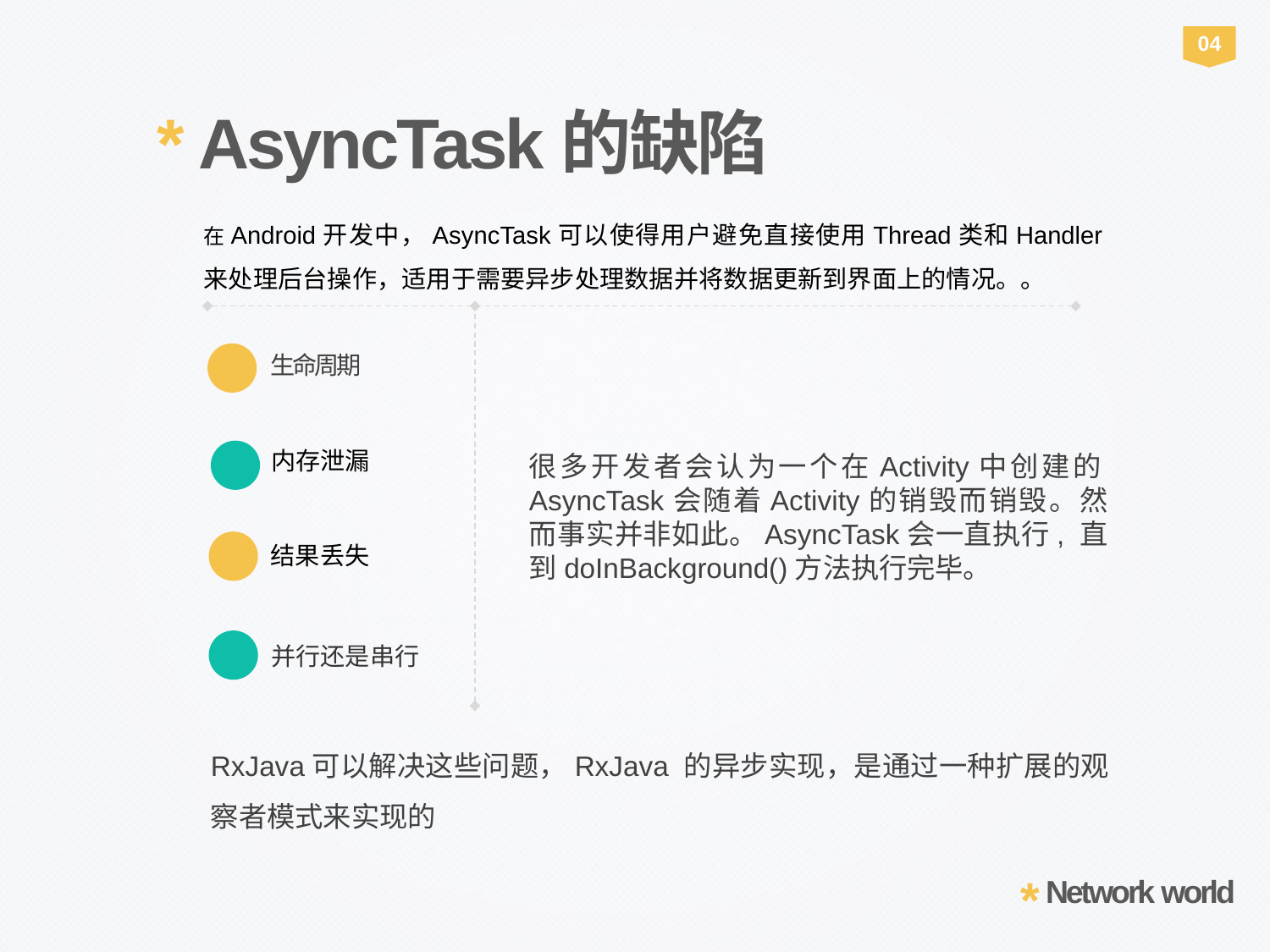

04
* AsyncTask的缺陷
在Android开发中，AsyncTask可以使得用户避免直接使用Thread类和Handler 来处理后台操作，适用于需要异步处理数据并将数据更新到界面上的情况。。

生命周期
内存泄漏

很多开发者会认为一个在Activity中创建的AsyncTask会随着Activity的销毁而销毁。然而事实并非如此。AsyncTask会一直执行, 直到doInBackground()方法执行完毕。

结果丢失

并行还是串行
RxJava可以解决这些问题，RxJava 的异步实现，是通过一种扩展的观察者模式来实现的